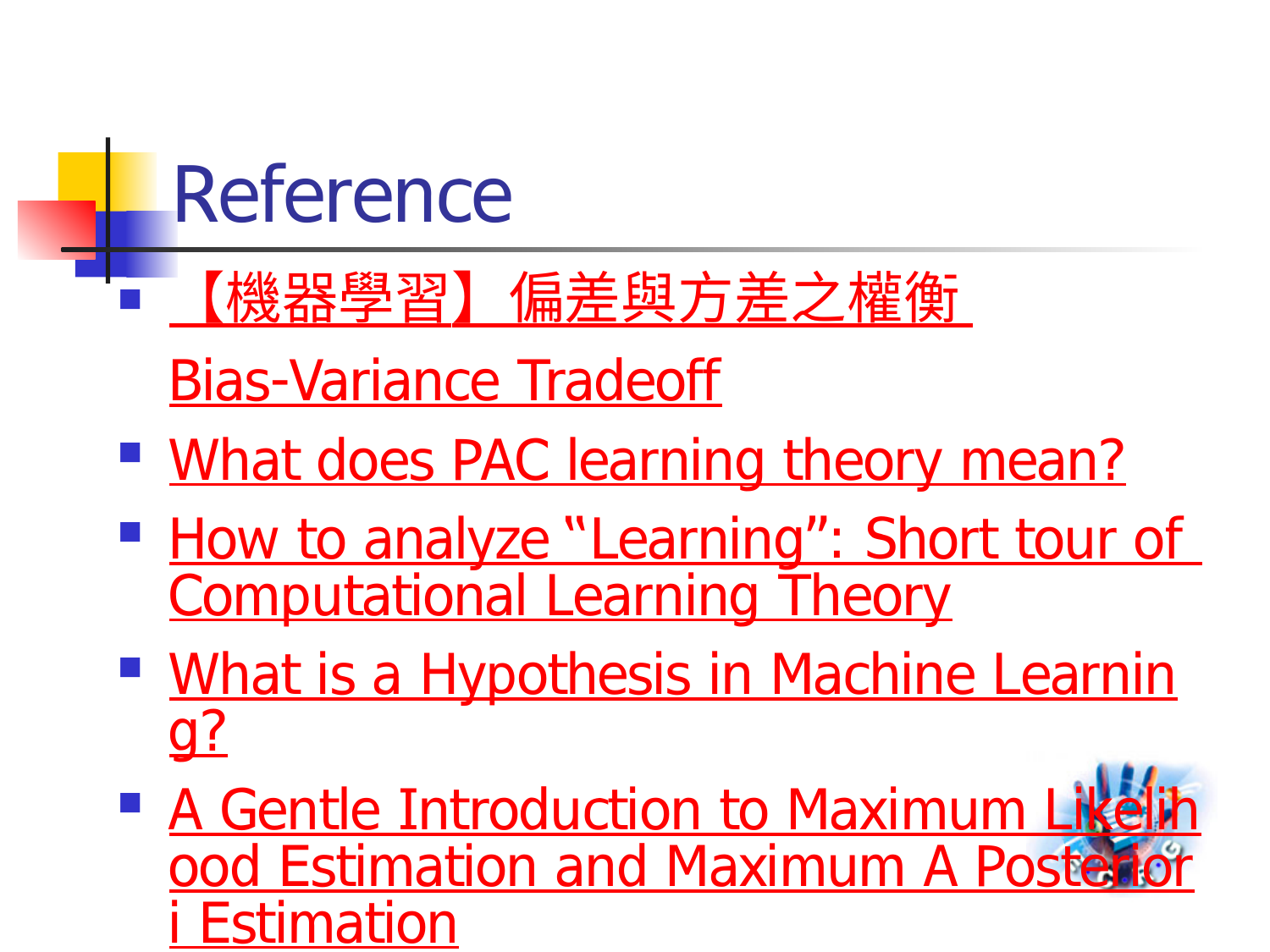

# Reference
【機器學習】偏差與方差之權衡 Bias-Variance Tradeoff
What does PAC learning theory mean?
How to analyze “Learning”: Short tour of Computational Learning Theory
What is a Hypothesis in Machine Learning?
A Gentle Introduction to Maximum Likelihood Estimation and Maximum A Posteriori Estimation